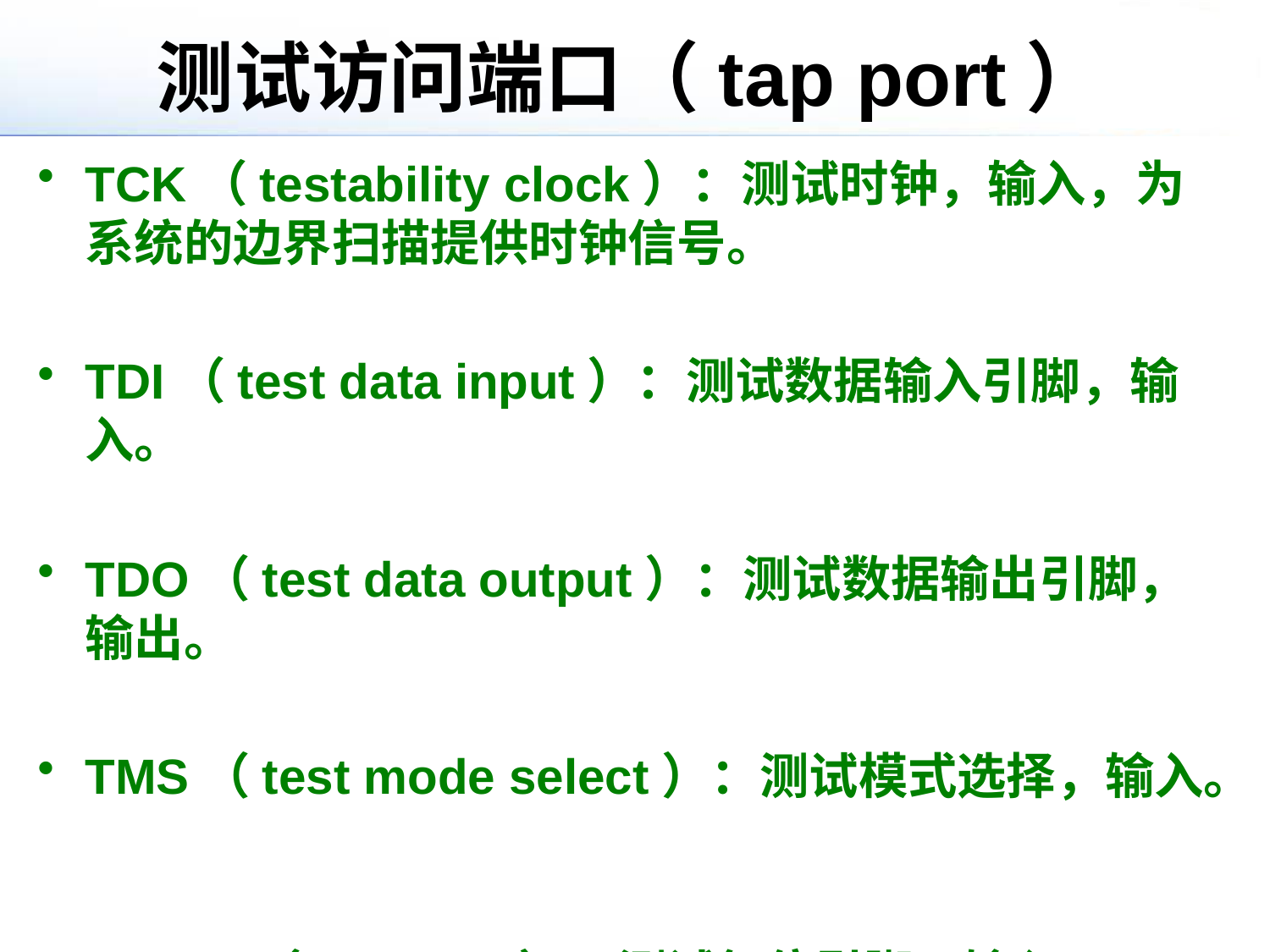

# 测试访问端口（tap port）
TCK（testability clock）：测试时钟，输入，为系统的边界扫描提供时钟信号。

TDI（test data input）：测试数据输入引脚，输入。

TDO（test data output）：测试数据输出引脚，输出。

TMS（test mode select）：测试模式选择，输入。

TRST#（test rest）：测试复位引脚，输入。